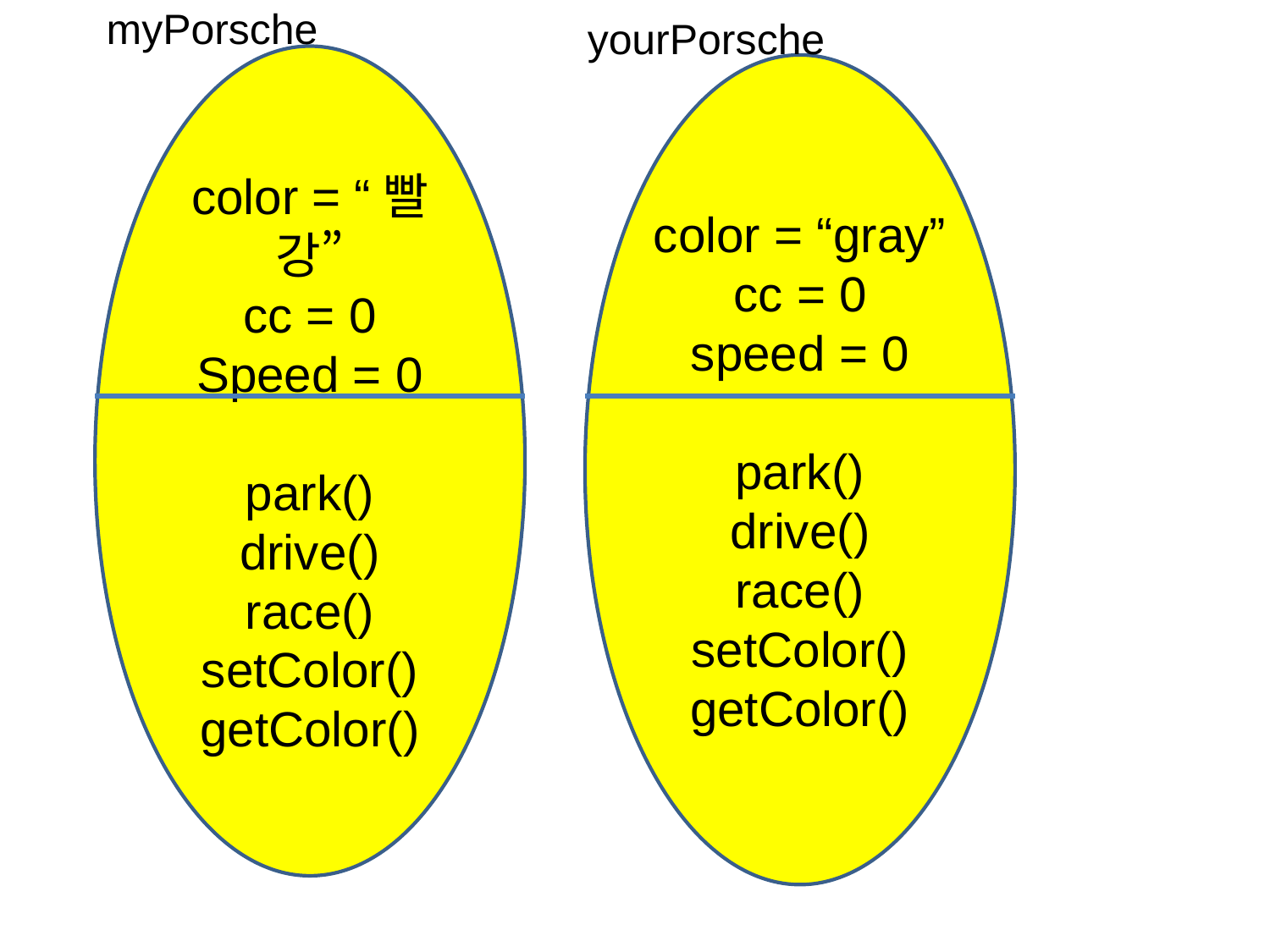

myPorsche
yourPorsche
color = “빨강”
cc = 0
Speed = 0

park()
drive()
race()
setColor()
getColor()
color = “gray”
cc = 0
speed = 0

park()
drive()
race()
setColor()
getColor()